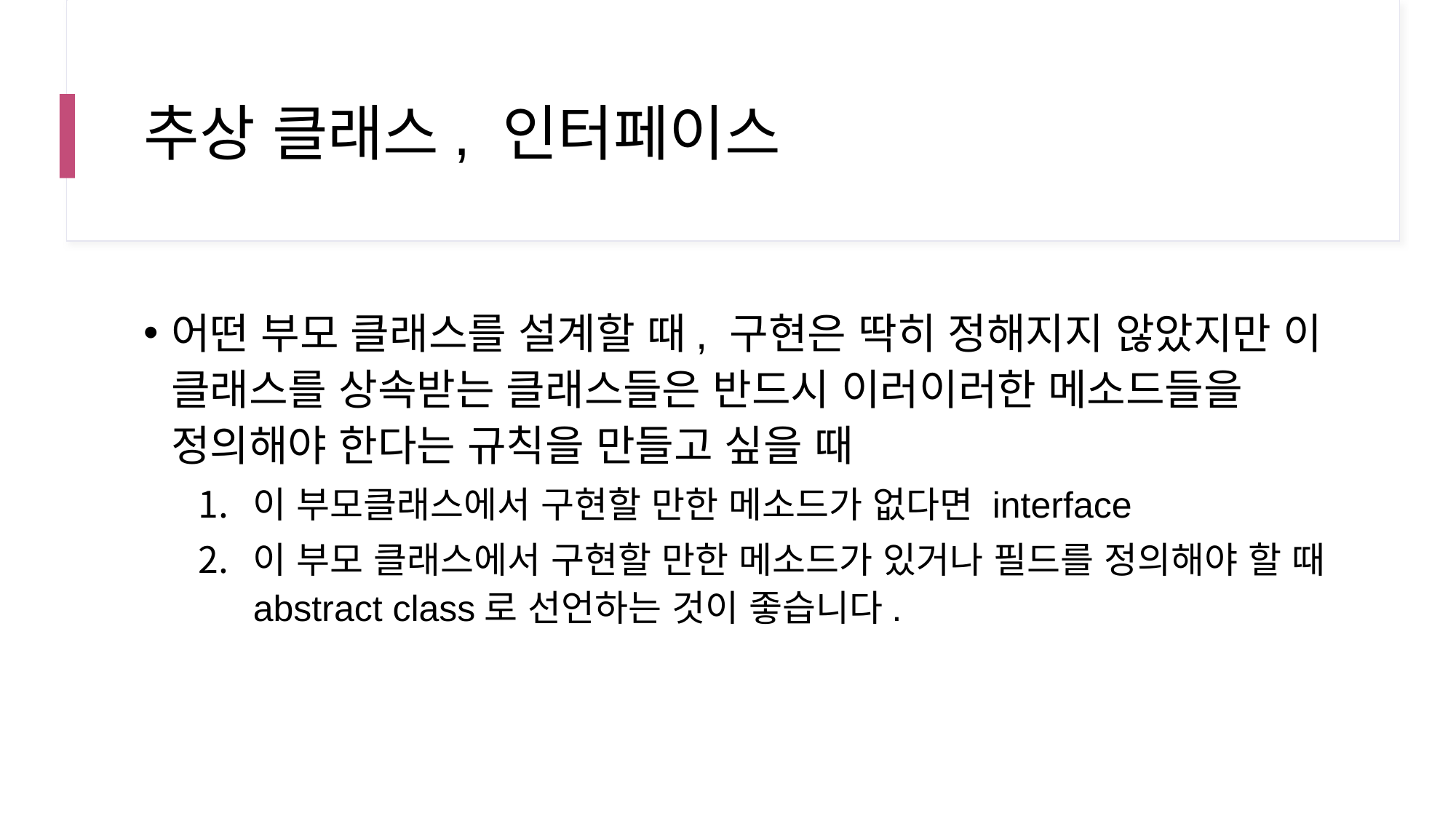

# 추상 클래스, 인터페이스
어떤 부모 클래스를 설계할 때, 구현은 딱히 정해지지 않았지만 이 클래스를 상속받는 클래스들은 반드시 이러이러한 메소드들을 정의해야 한다는 규칙을 만들고 싶을 때
이 부모클래스에서 구현할 만한 메소드가 없다면 interface
이 부모 클래스에서 구현할 만한 메소드가 있거나 필드를 정의해야 할 때 abstract class로 선언하는 것이 좋습니다.